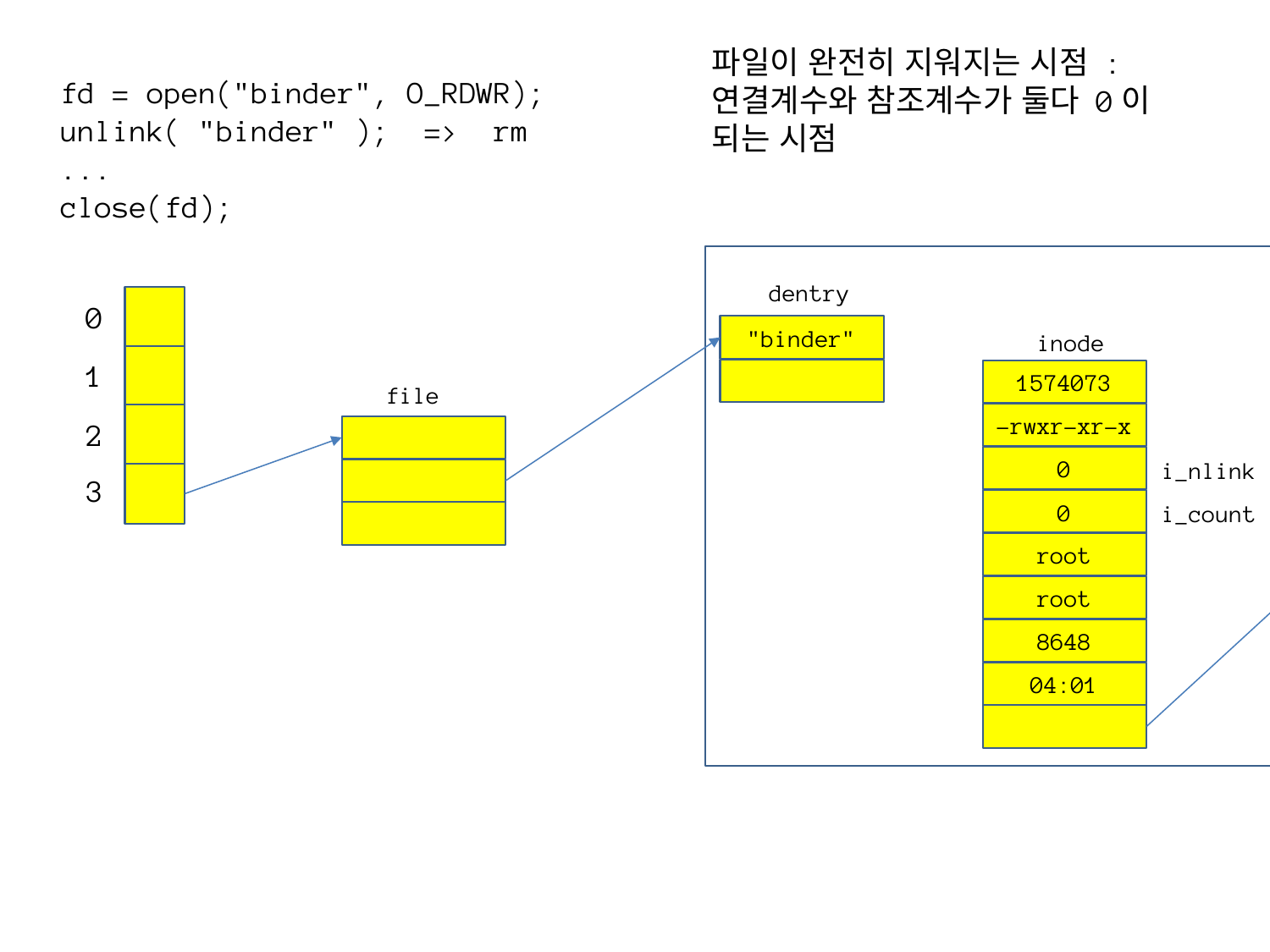

파일이 완전히 지워지는 시점 :
연결계수와 참조계수가 둘다 0이
되는 시점

fd = open("binder", O_RDWR);
unlink( "binder" );  =>  rm
...
close(fd);

dentry
0

"binder"
inode
1

1574073
file
-rwxr-xr-x
2

0
i_nlink // 연결계수
3

0
i_count // 참조계수

root
root
"hello"
8648
04:01